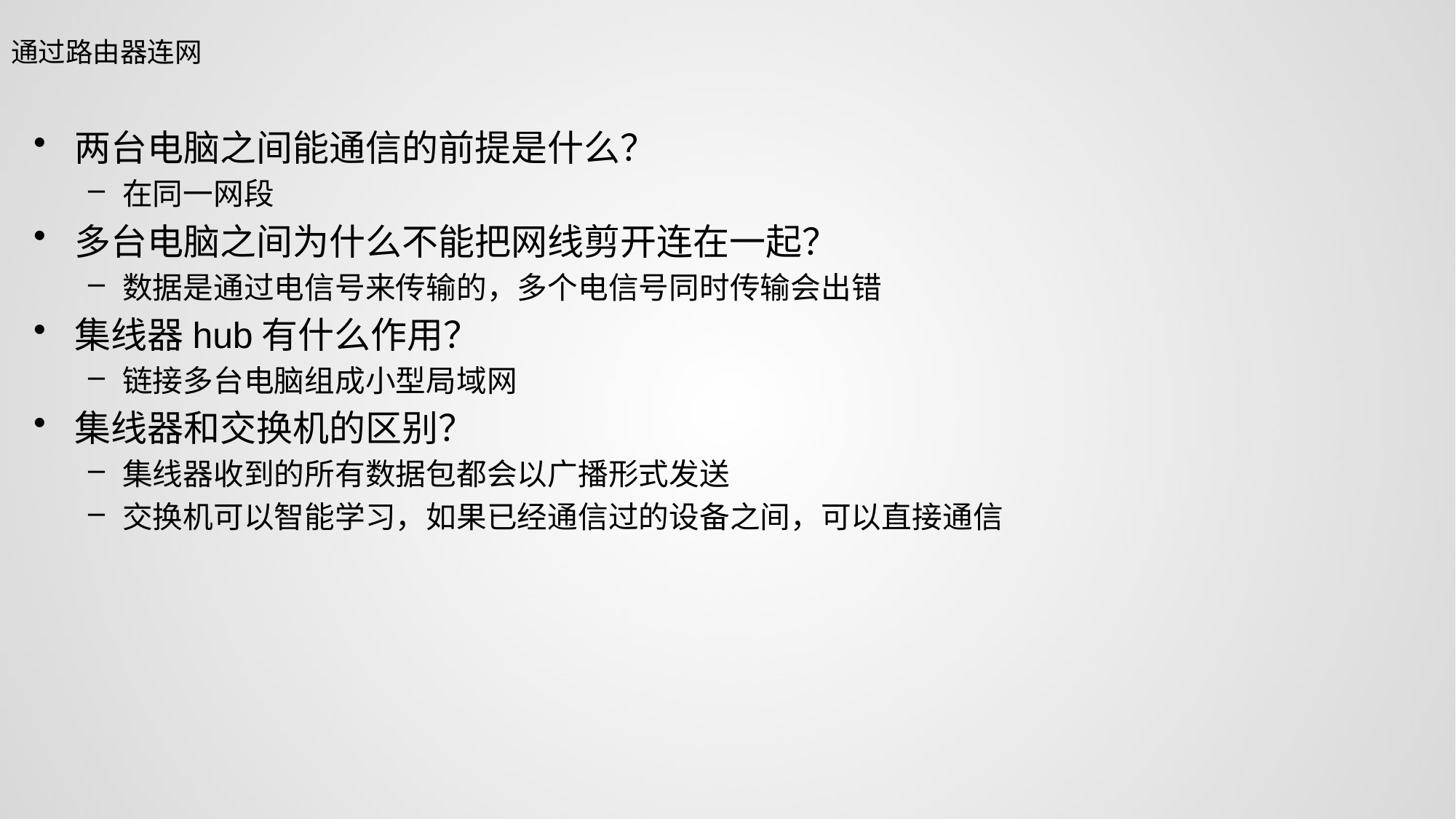

通过路由器连网
两台电脑之间能通信的前提是什么？
在同一网段
多台电脑之间为什么不能把网线剪开连在一起？
数据是通过电信号来传输的，多个电信号同时传输会出错
集线器hub有什么作用？
链接多台电脑组成小型局域网
集线器和交换机的区别？
集线器收到的所有数据包都会以广播形式发送
交换机可以智能学习，如果已经通信过的设备之间，可以直接通信